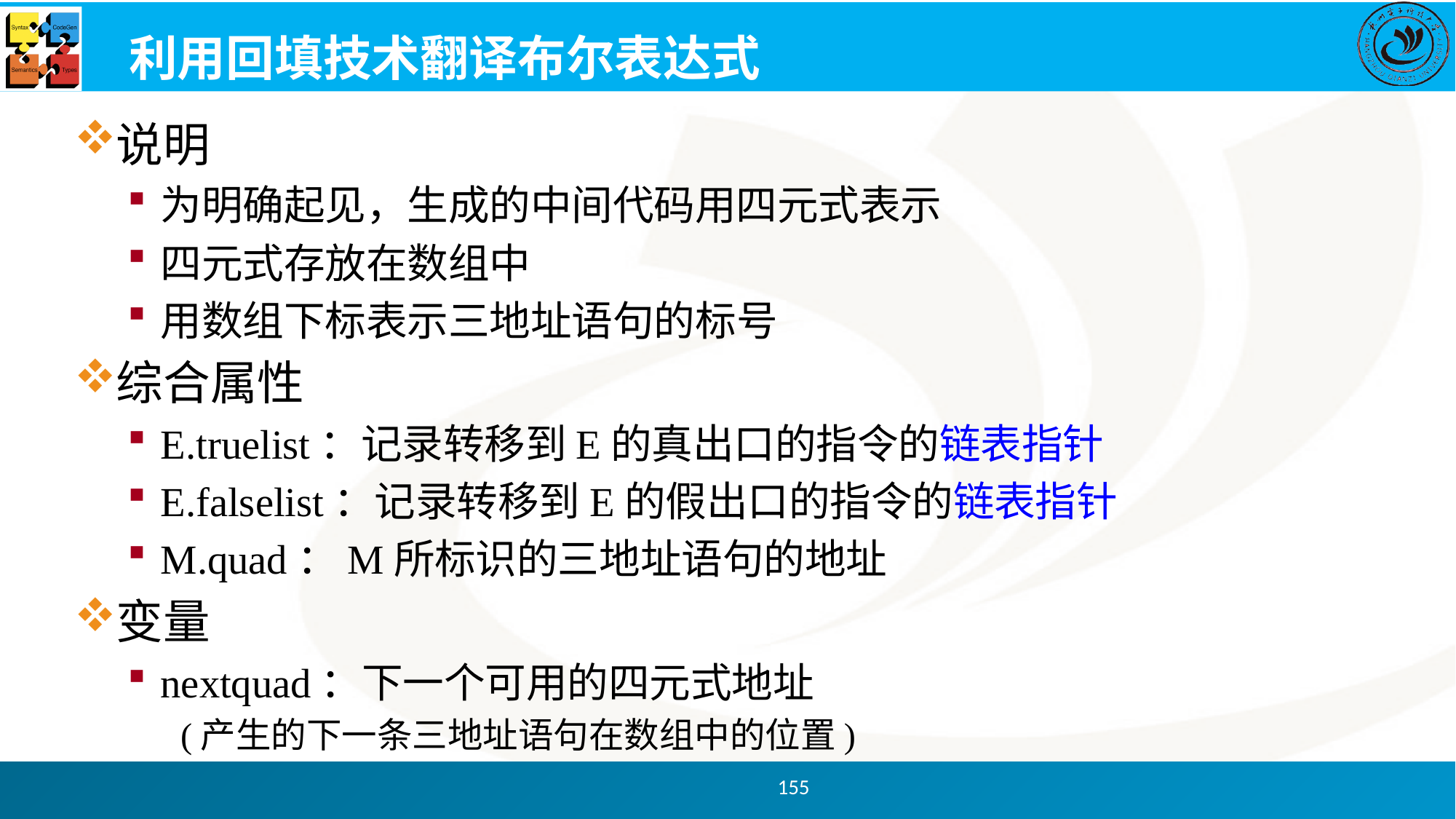

# 利用回填技术翻译布尔表达式
说明
为明确起见，生成的中间代码用四元式表示
四元式存放在数组中
用数组下标表示三地址语句的标号
综合属性
E.truelist：记录转移到E的真出口的指令的链表指针
E.falselist：记录转移到E的假出口的指令的链表指针
M.quad：M所标识的三地址语句的地址
变量
nextquad：下一个可用的四元式地址
(产生的下一条三地址语句在数组中的位置)
155